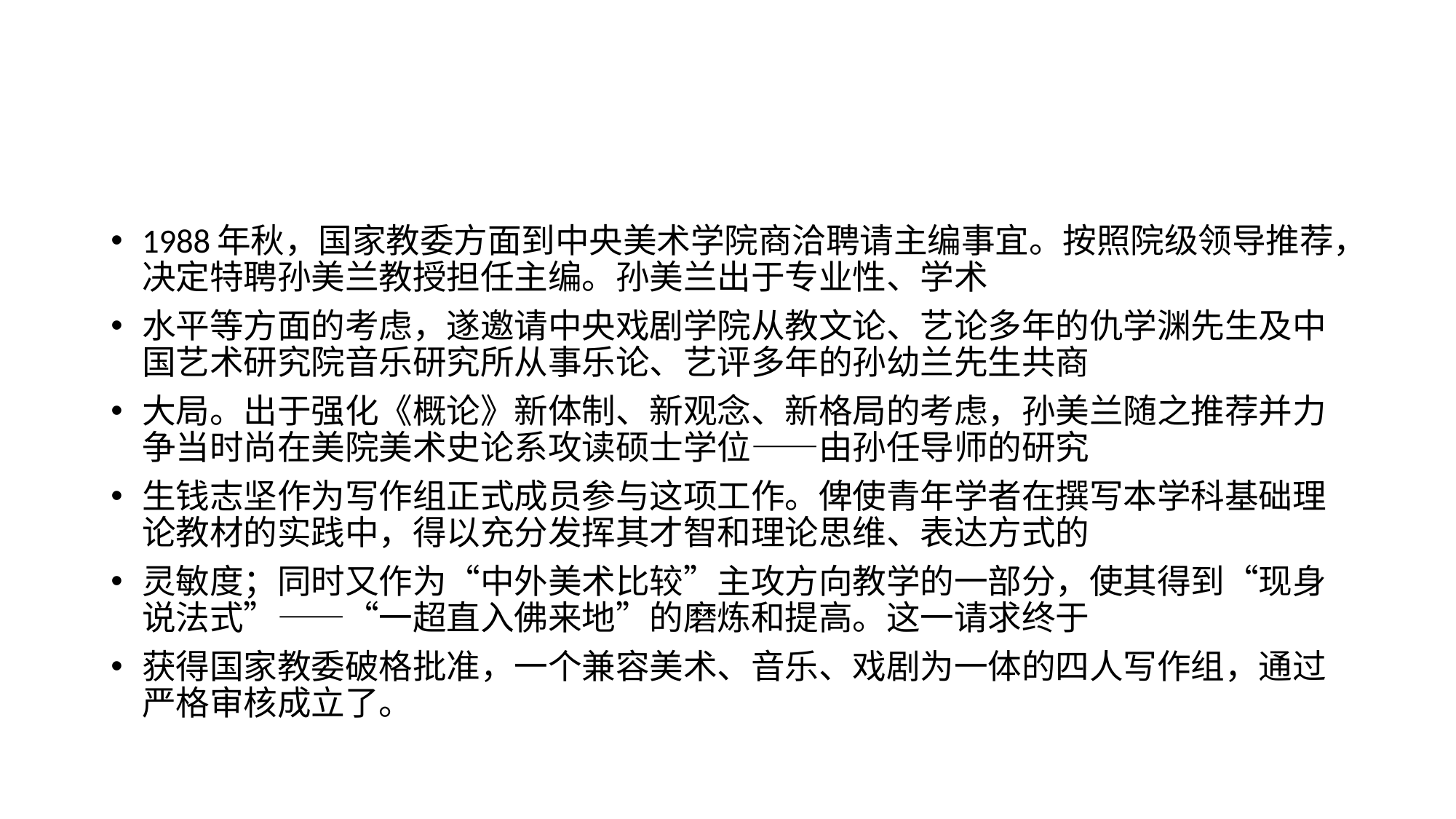

#
1988年秋，国家教委方面到中央美术学院商洽聘请主编事宜。按照院级领导推荐，决定特聘孙美兰教授担任主编。孙美兰出于专业性、学术
水平等方面的考虑，遂邀请中央戏剧学院从教文论、艺论多年的仇学渊先生及中国艺术研究院音乐研究所从事乐论、艺评多年的孙幼兰先生共商
大局。出于强化《概论》新体制、新观念、新格局的考虑，孙美兰随之推荐并力争当时尚在美院美术史论系攻读硕士学位――由孙任导师的研究
生钱志坚作为写作组正式成员参与这项工作。俾使青年学者在撰写本学科基础理论教材的实践中，得以充分发挥其才智和理论思维、表达方式的
灵敏度；同时又作为“中外美术比较”主攻方向教学的一部分，使其得到“现身说法式”――“一超直入佛来地”的磨炼和提高。这一请求终于
获得国家教委破格批准，一个兼容美术、音乐、戏剧为一体的四人写作组，通过严格审核成立了。